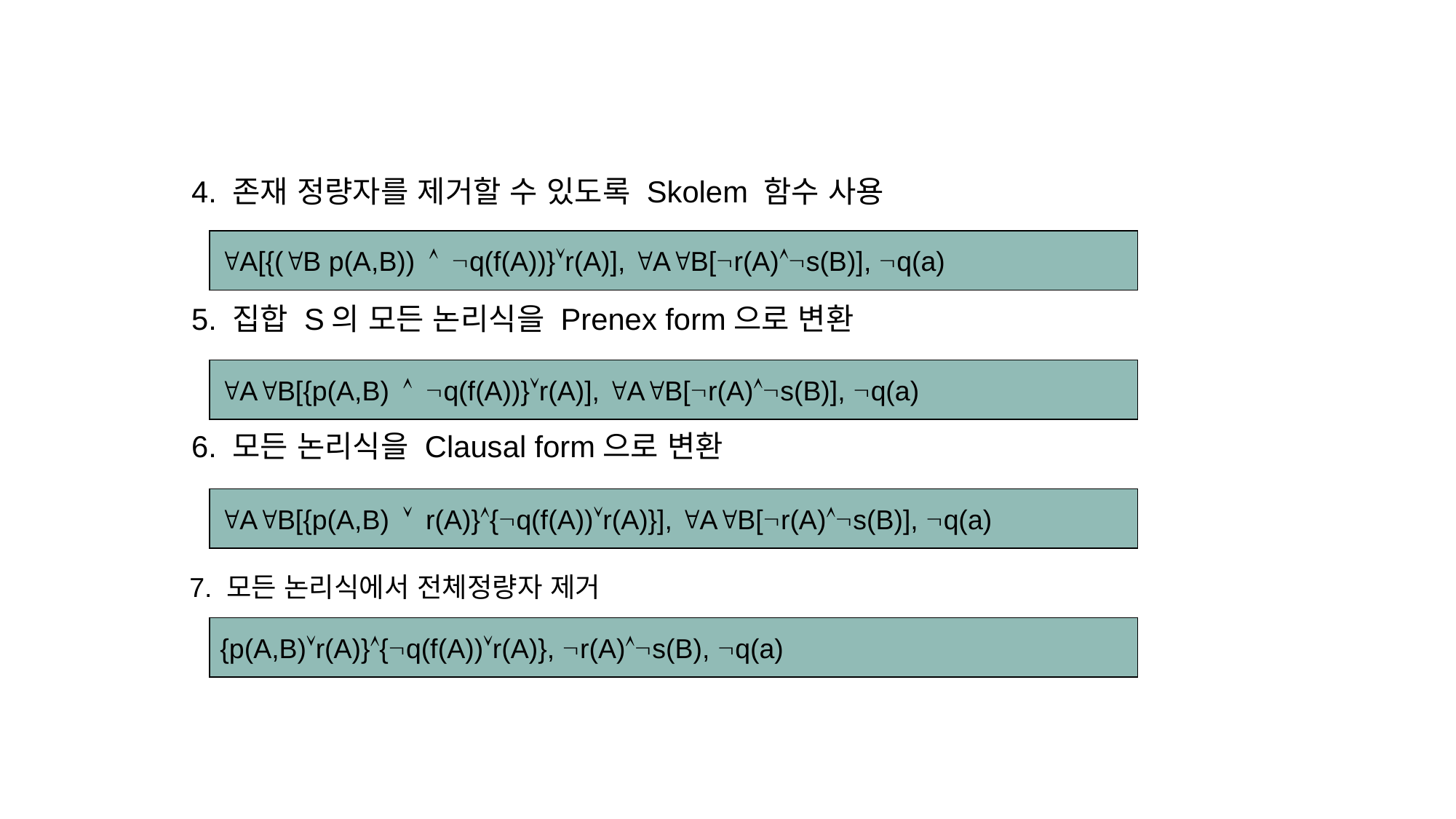

4. 존재 정량자를 제거할 수 있도록 Skolem 함수 사용

5. 집합 S의 모든 논리식을 Prenex form으로 변환

6. 모든 논리식을 Clausal form으로 변환

7. 모든 논리식에서 전체정량자 제거
∀A[{(∀B p(A,B)) ∧ ¬q(f(A))}∨r(A)], ∀A∀B[¬r(A)∧¬s(B)], ¬q(a)
∀A∀B[{p(A,B) ∧ ¬q(f(A))}∨r(A)], ∀A∀B[¬r(A)∧¬s(B)], ¬q(a)
∀A∀B[{p(A,B) ∨ r(A)}∧{¬q(f(A))∨r(A)}], ∀A∀B[¬r(A)∧¬s(B)], ¬q(a)
{p(A,B)∨r(A)}∧{¬q(f(A))∨r(A)}, ¬r(A)∧¬s(B), ¬q(a)